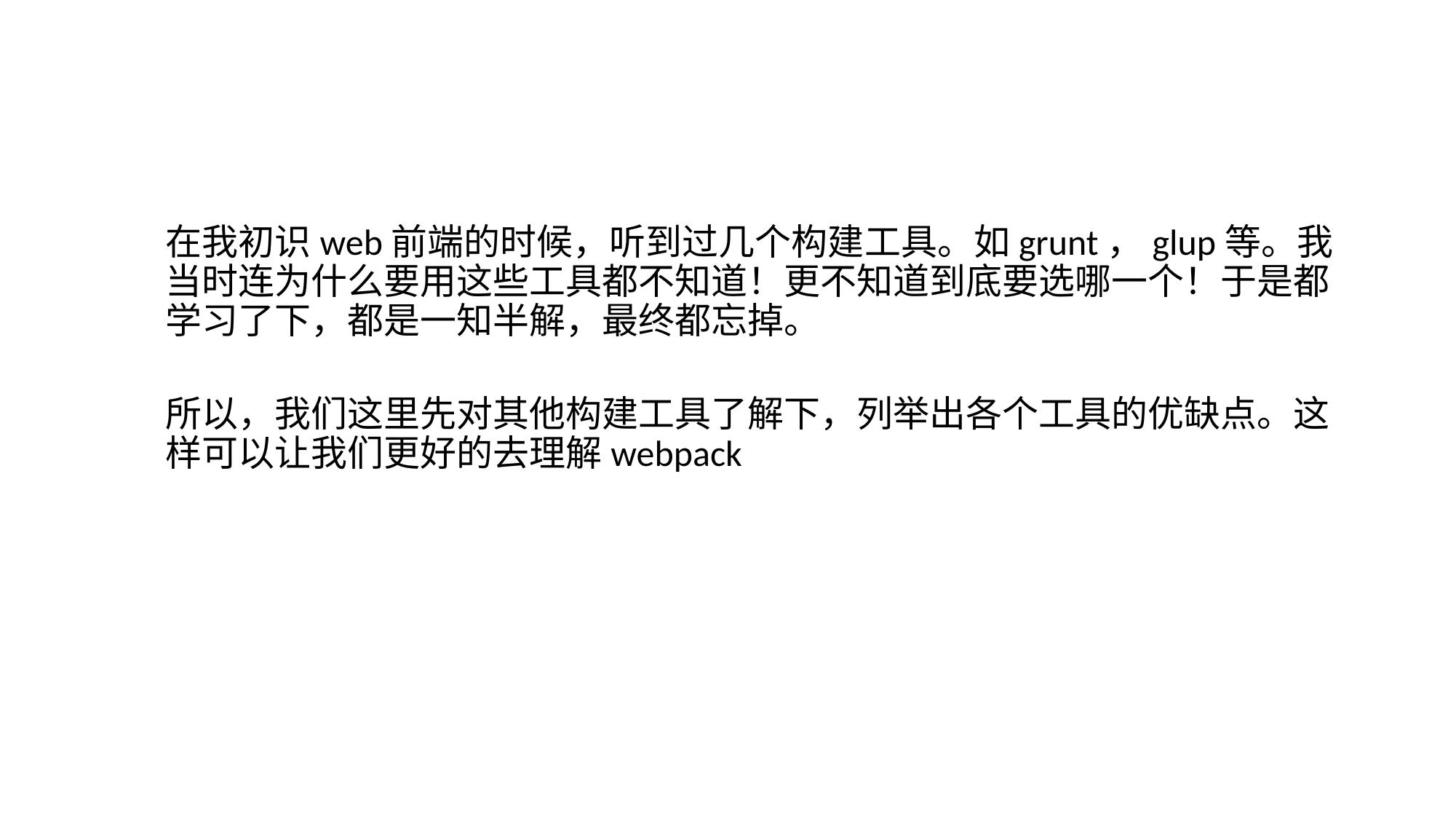

#
在我初识web前端的时候，听到过几个构建工具。如grunt，glup等。我当时连为什么要用这些工具都不知道！更不知道到底要选哪一个！于是都学习了下，都是一知半解，最终都忘掉。

所以，我们这里先对其他构建工具了解下，列举出各个工具的优缺点。这样可以让我们更好的去理解webpack